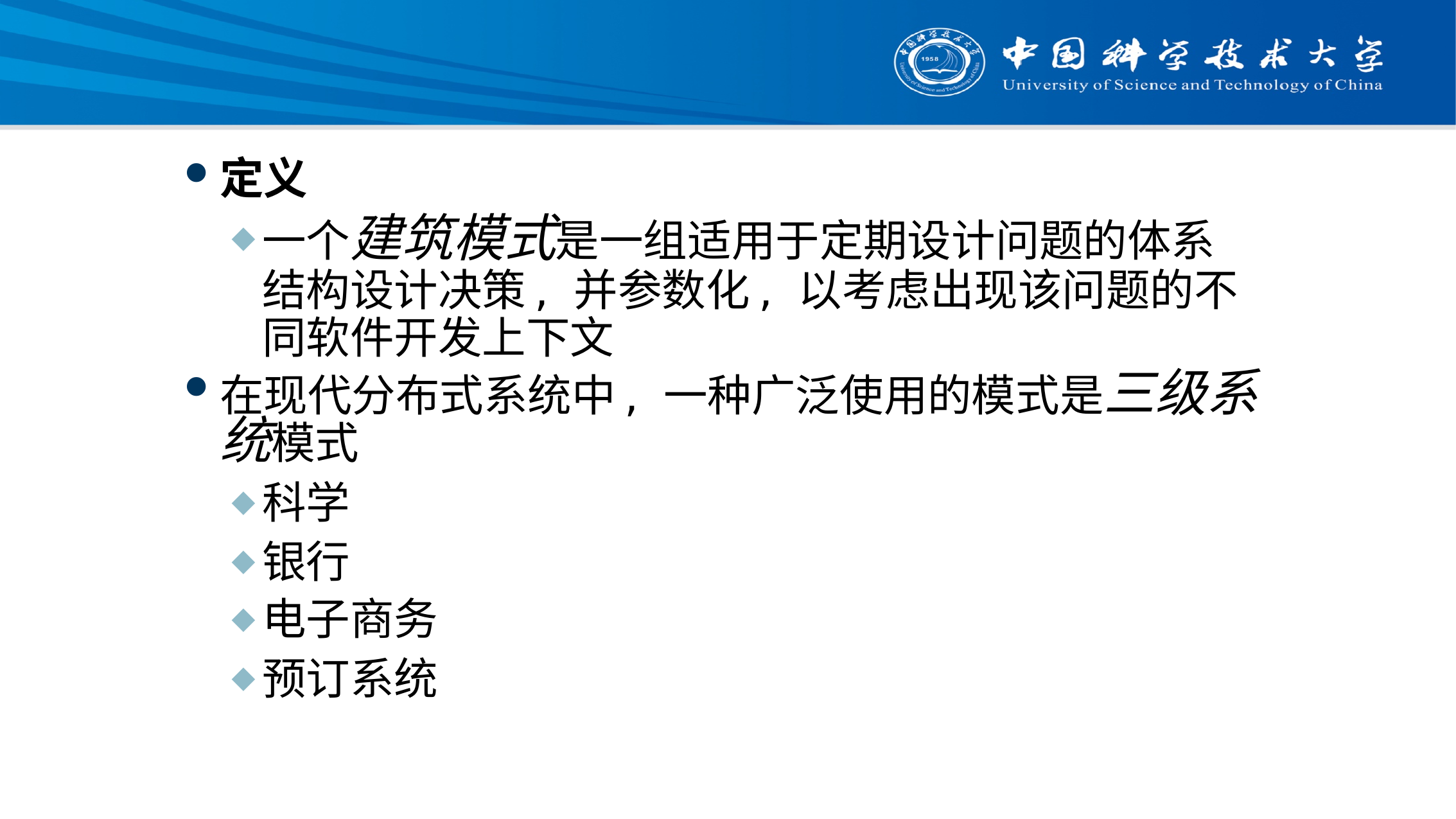

# 建筑 模式
定义
一个建筑模式是一组适用于定期设计问题的体系结构设计决策, 并参数化, 以考虑出现该问题的不同软件开发上下文
在现代分布式系统中, 一种广泛使用的模式是三级系统模式
科学
银行
电子商务
预订系统